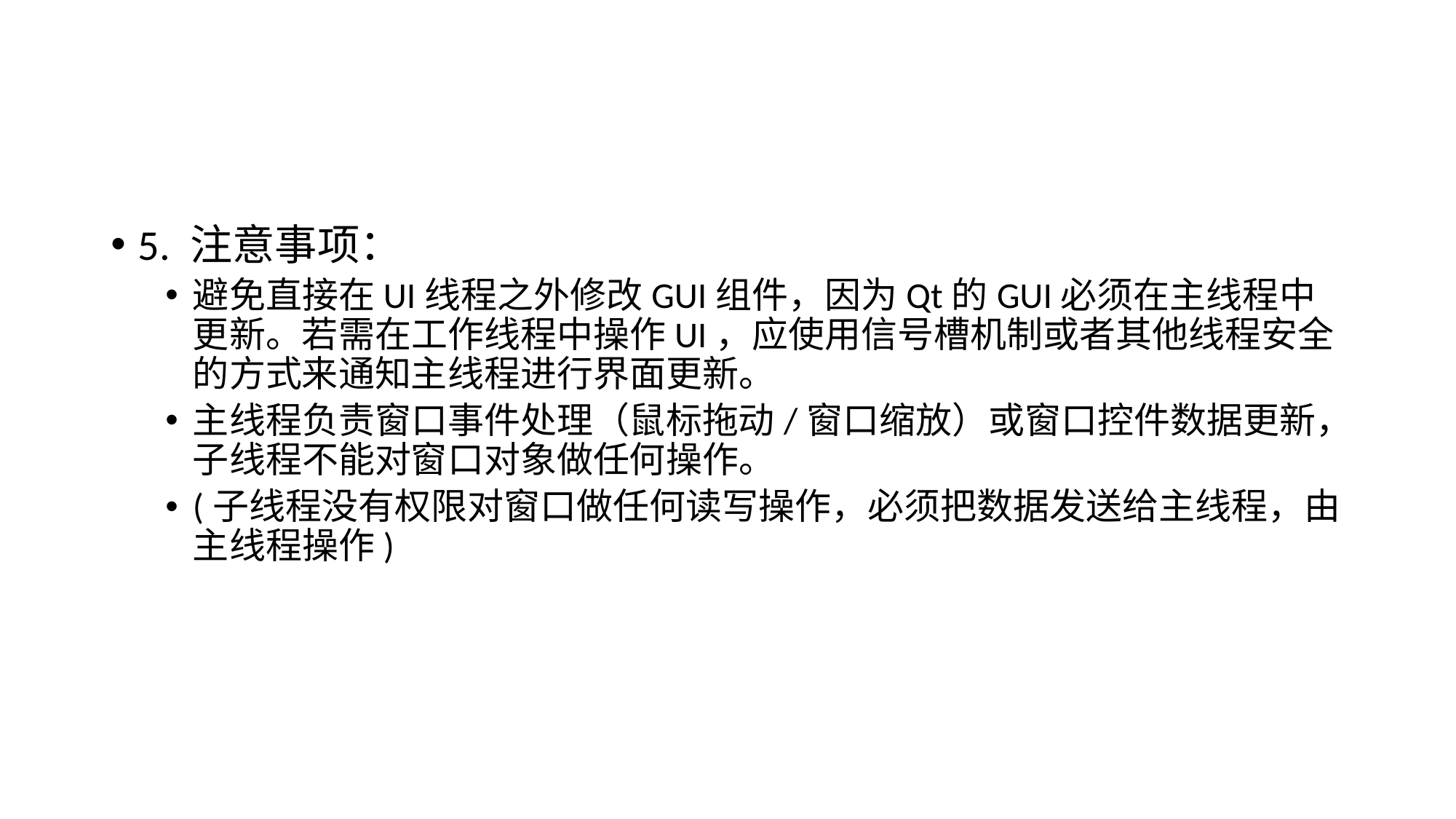

#
5. 注意事项：
避免直接在UI线程之外修改GUI组件，因为Qt的GUI必须在主线程中更新。若需在工作线程中操作UI，应使用信号槽机制或者其他线程安全的方式来通知主线程进行界面更新。
主线程负责窗口事件处理（鼠标拖动/窗口缩放）或窗口控件数据更新，子线程不能对窗口对象做任何操作。
(子线程没有权限对窗口做任何读写操作，必须把数据发送给主线程，由主线程操作)